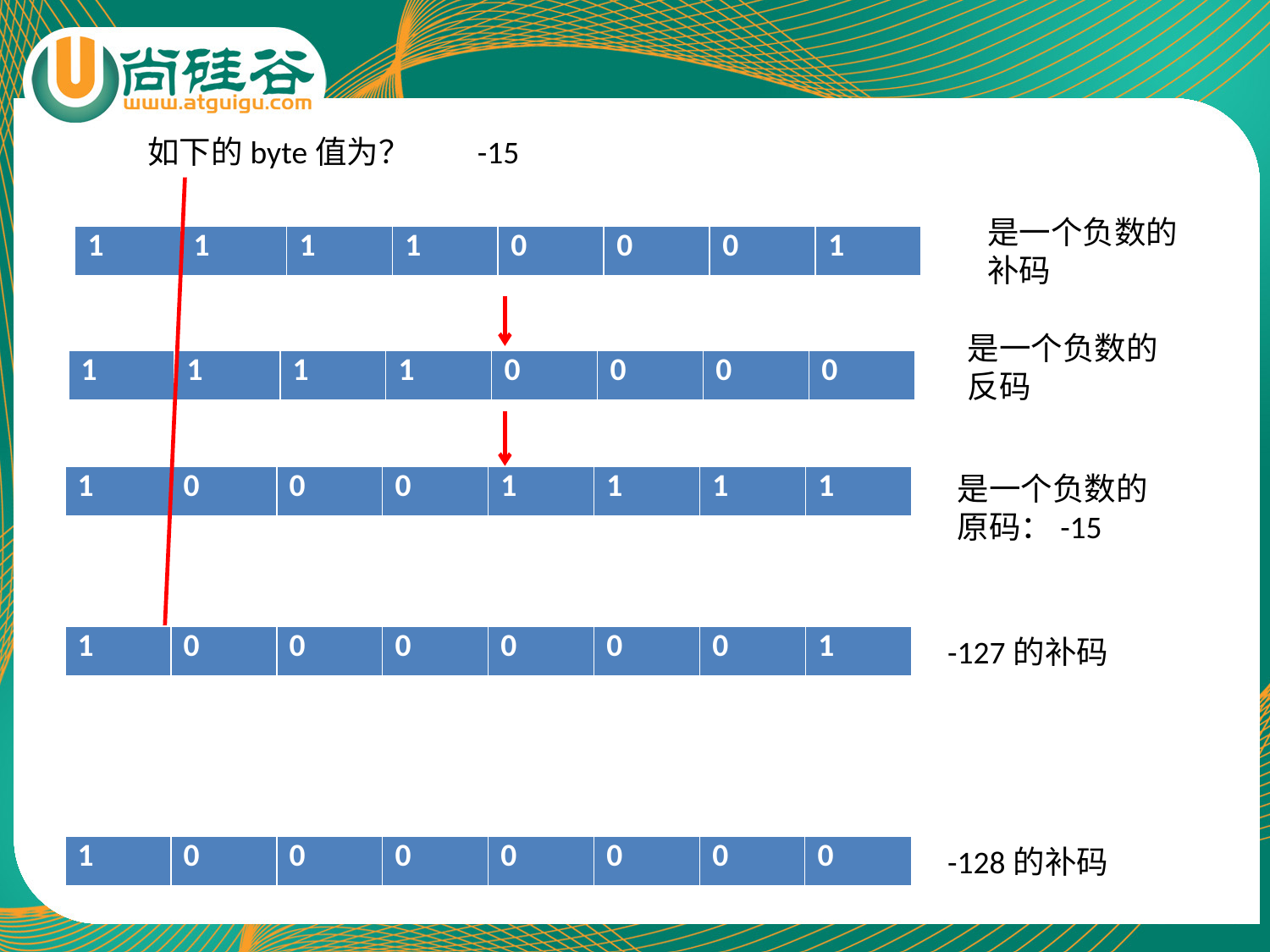

如下的byte值为？
-15
是一个负数的补码
| 1 | 1 | 1 | 1 | 0 | 0 | 0 | 1 |
| --- | --- | --- | --- | --- | --- | --- | --- |
是一个负数的反码
| 1 | 1 | 1 | 1 | 0 | 0 | 0 | 0 |
| --- | --- | --- | --- | --- | --- | --- | --- |
是一个负数的原码：-15
| 1 | 0 | 0 | 0 | 1 | 1 | 1 | 1 |
| --- | --- | --- | --- | --- | --- | --- | --- |
| 1 | 0 | 0 | 0 | 0 | 0 | 0 | 1 |
| --- | --- | --- | --- | --- | --- | --- | --- |
-127的补码
| 1 | 0 | 0 | 0 | 0 | 0 | 0 | 0 |
| --- | --- | --- | --- | --- | --- | --- | --- |
-128的补码